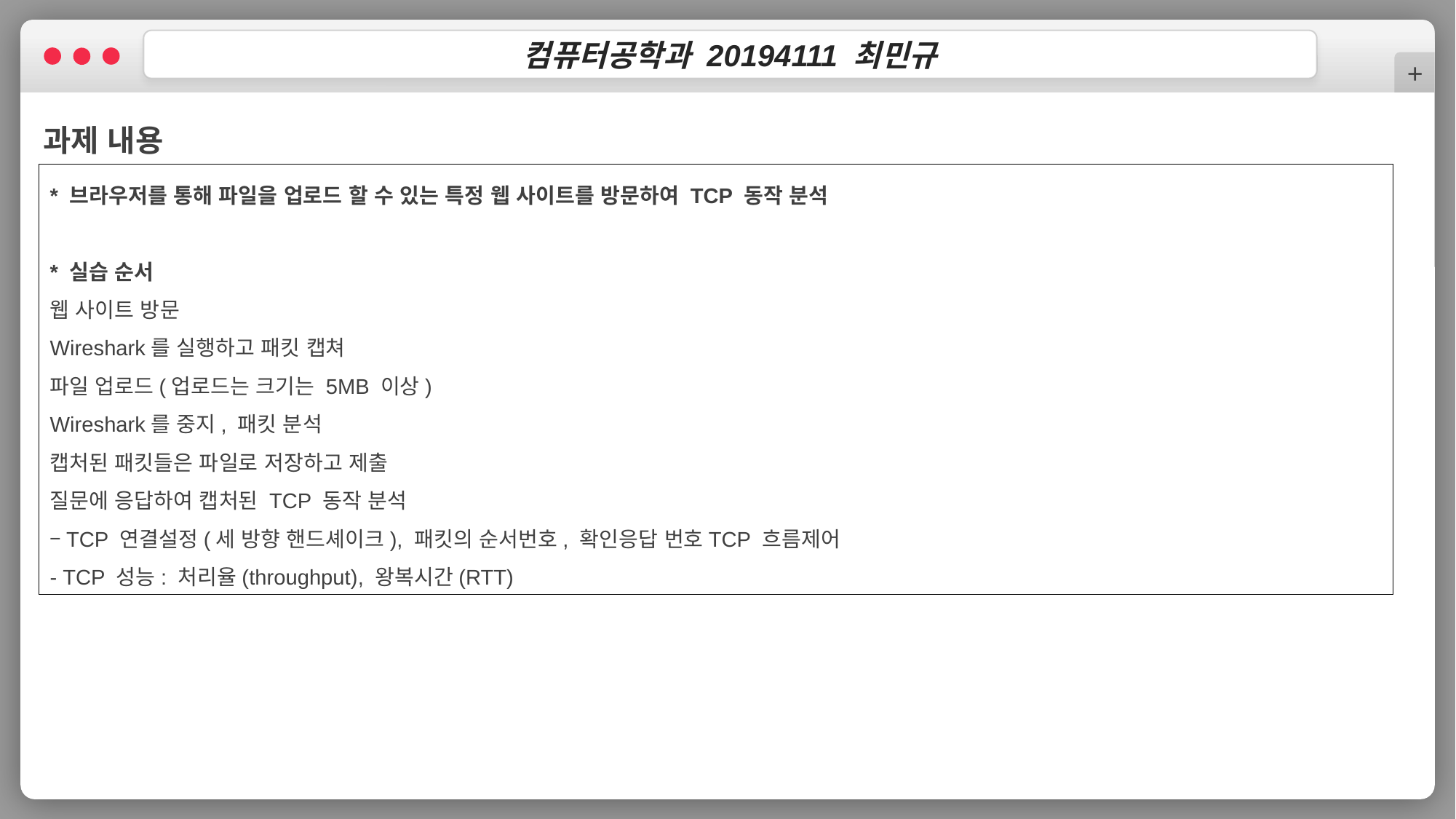

컴퓨터공학과 20194111 최민규

+
과제 내용
* 브라우저를 통해 파일을 업로드 할 수 있는 특정 웹 사이트를 방문하여 TCP 동작 분석

* 실습 순서
웹 사이트 방문
Wireshark를 실행하고 패킷 캡쳐
파일 업로드(업로드는 크기는 5MB 이상)
Wireshark를 중지, 패킷 분석
캡처된 패킷들은 파일로 저장하고 제출
질문에 응답하여 캡처된 TCP 동작 분석
–TCP 연결설정(세 방향 핸드셰이크), 패킷의 순서번호, 확인응답 번호TCP 흐름제어
- TCP 성능: 처리율(throughput), 왕복시간(RTT)